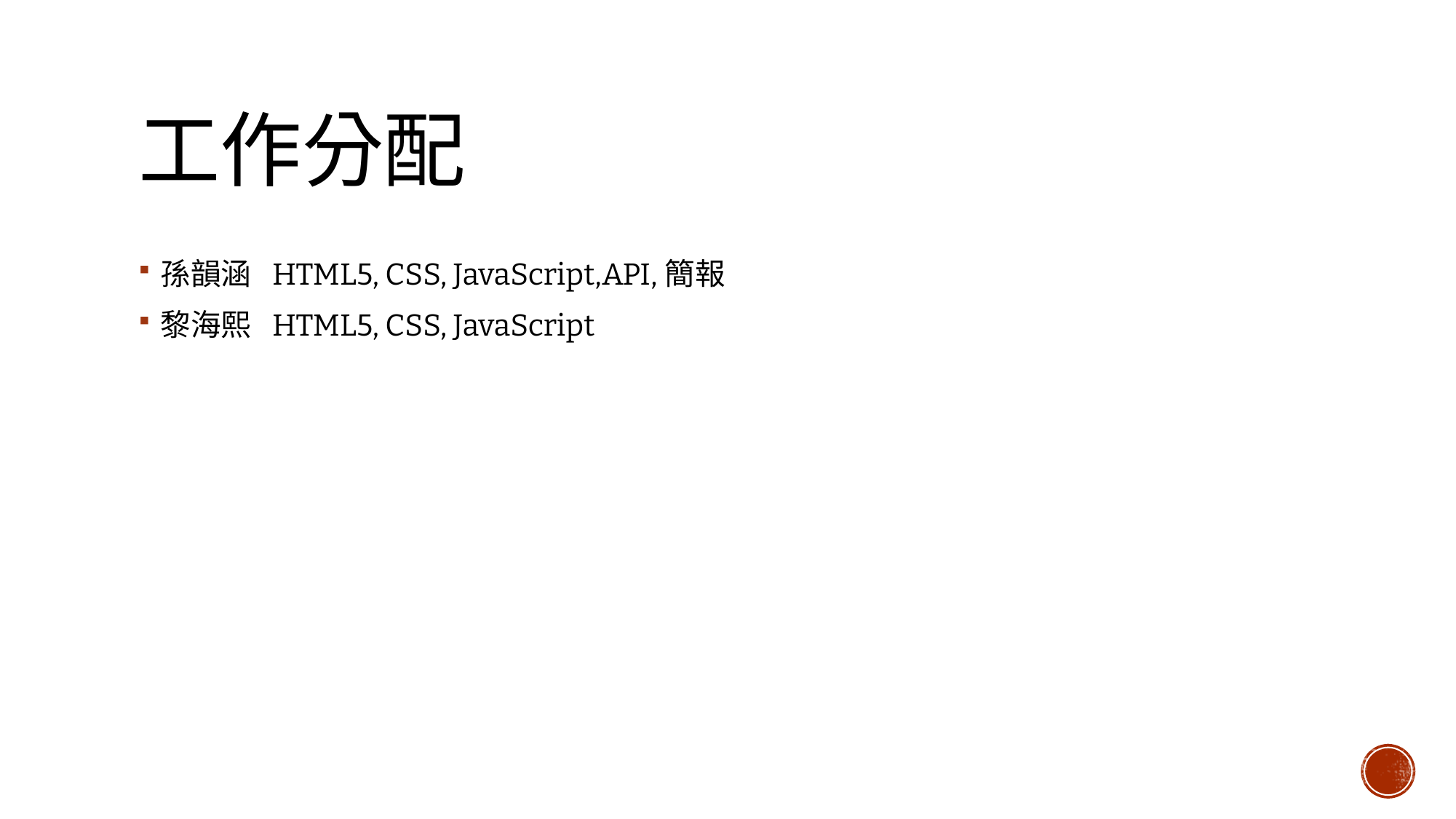

# 工作分配
孫韻涵  HTML5, CSS, JavaScript,API,簡報
黎海熙  HTML5, CSS, JavaScript